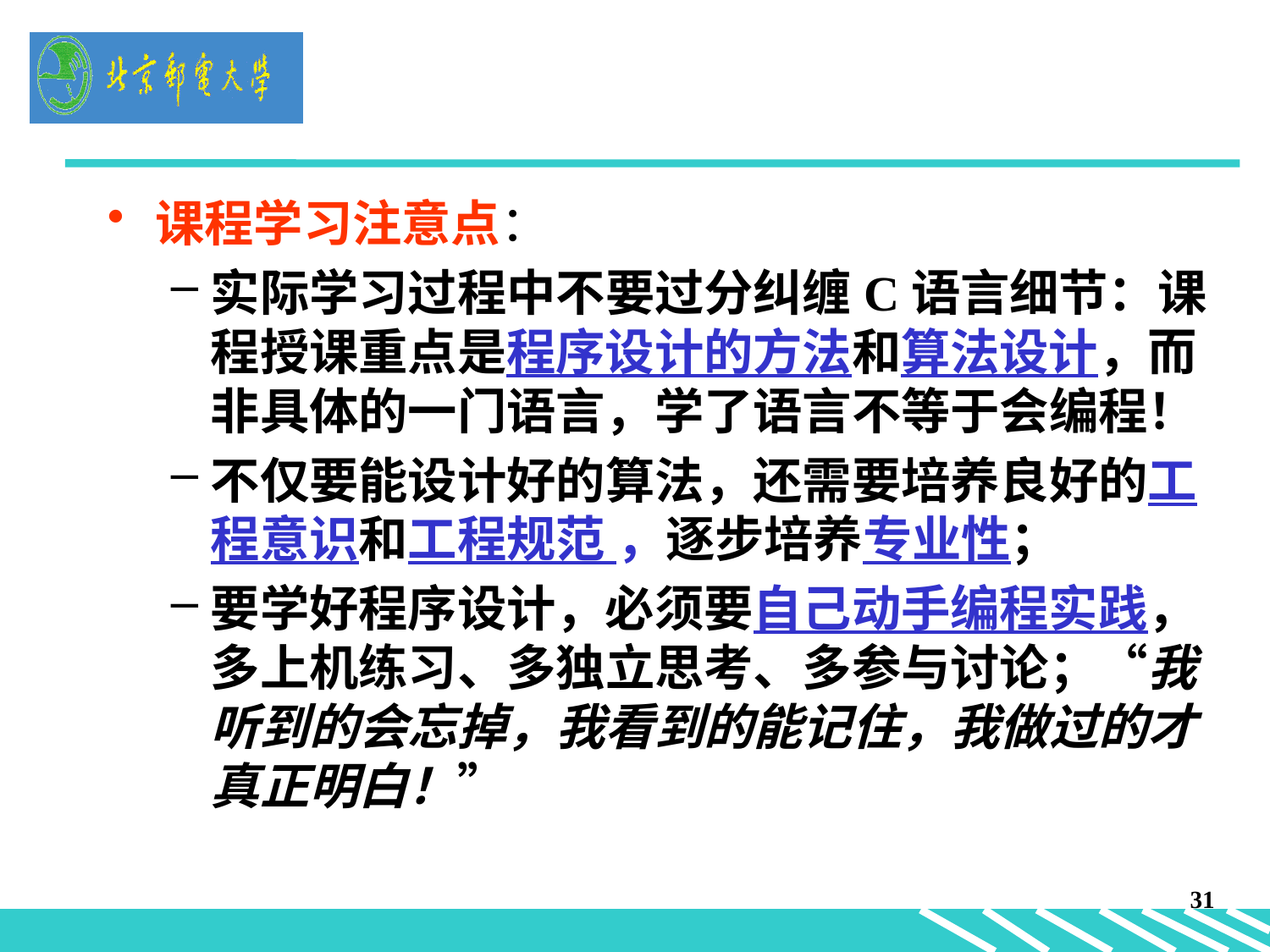

课程学习注意点：
实际学习过程中不要过分纠缠C语言细节：课程授课重点是程序设计的方法和算法设计，而非具体的一门语言，学了语言不等于会编程！
不仅要能设计好的算法，还需要培养良好的工程意识和工程规范 ，逐步培养专业性；
要学好程序设计，必须要自己动手编程实践，多上机练习、多独立思考、多参与讨论；“我听到的会忘掉，我看到的能记住，我做过的才真正明白！”

31